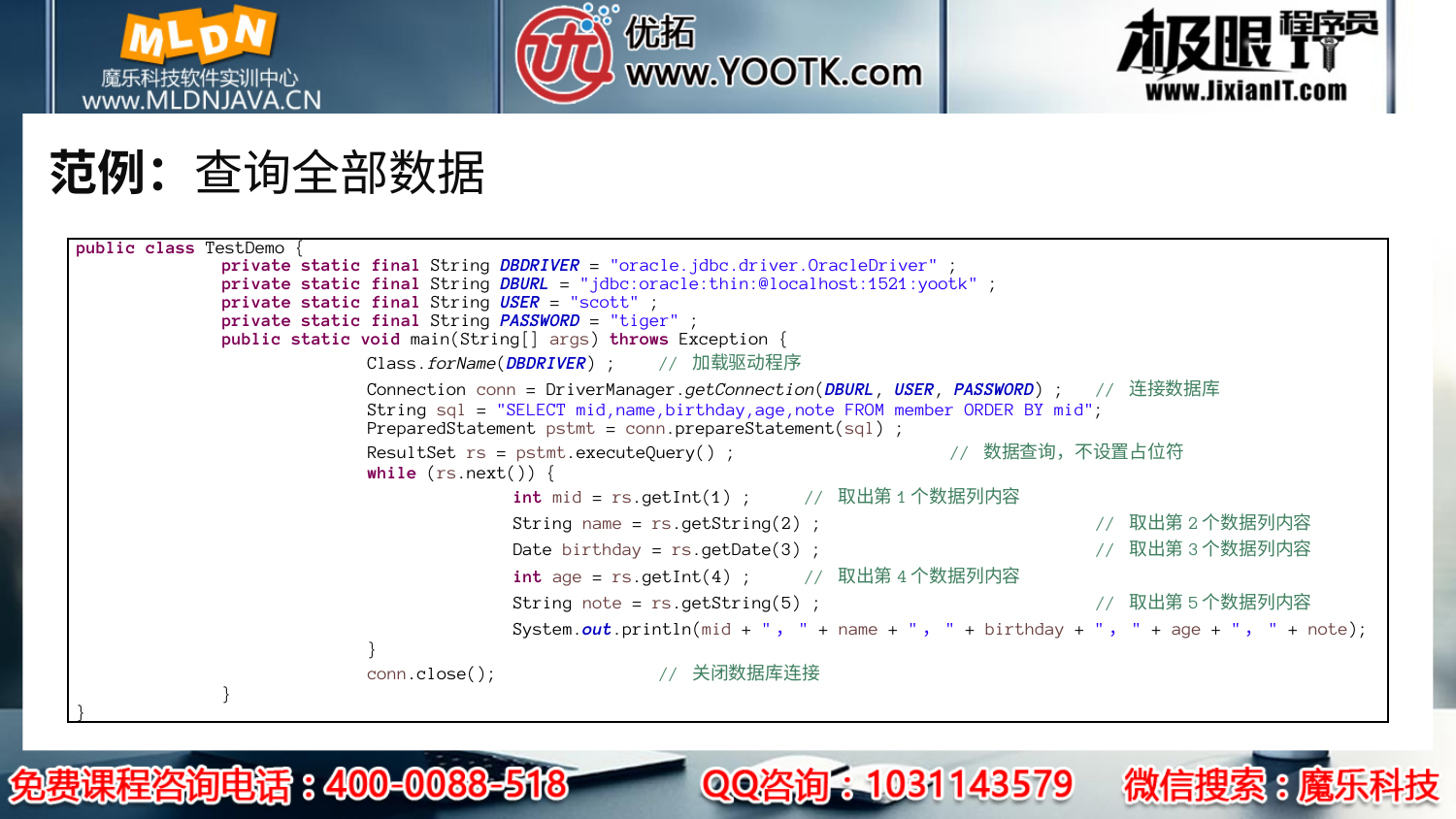

# 范例：查询全部数据
| public class TestDemo { private static final String DBDRIVER = "oracle.jdbc.driver.OracleDriver" ; private static final String DBURL = "jdbc:oracle:thin:@localhost:1521:yootk" ; private static final String USER = "scott" ; private static final String PASSWORD = "tiger" ; public static void main(String[] args) throws Exception { Class.forName(DBDRIVER) ; // 加载驱动程序 Connection conn = DriverManager.getConnection(DBURL, USER, PASSWORD) ; // 连接数据库 String sql = "SELECT mid,name,birthday,age,note FROM member ORDER BY mid"; PreparedStatement pstmt = conn.prepareStatement(sql) ; ResultSet rs = pstmt.executeQuery() ; // 数据查询，不设置占位符 while (rs.next()) { int mid = rs.getInt(1) ; // 取出第1个数据列内容 String name = rs.getString(2) ; // 取出第2个数据列内容 Date birthday = rs.getDate(3) ; // 取出第3个数据列内容 int age = rs.getInt(4) ; // 取出第4个数据列内容 String note = rs.getString(5) ; // 取出第5个数据列内容 System.out.println(mid + "，" + name + "，" + birthday + "，" + age + "，" + note); } conn.close(); // 关闭数据库连接 } } |
| --- |